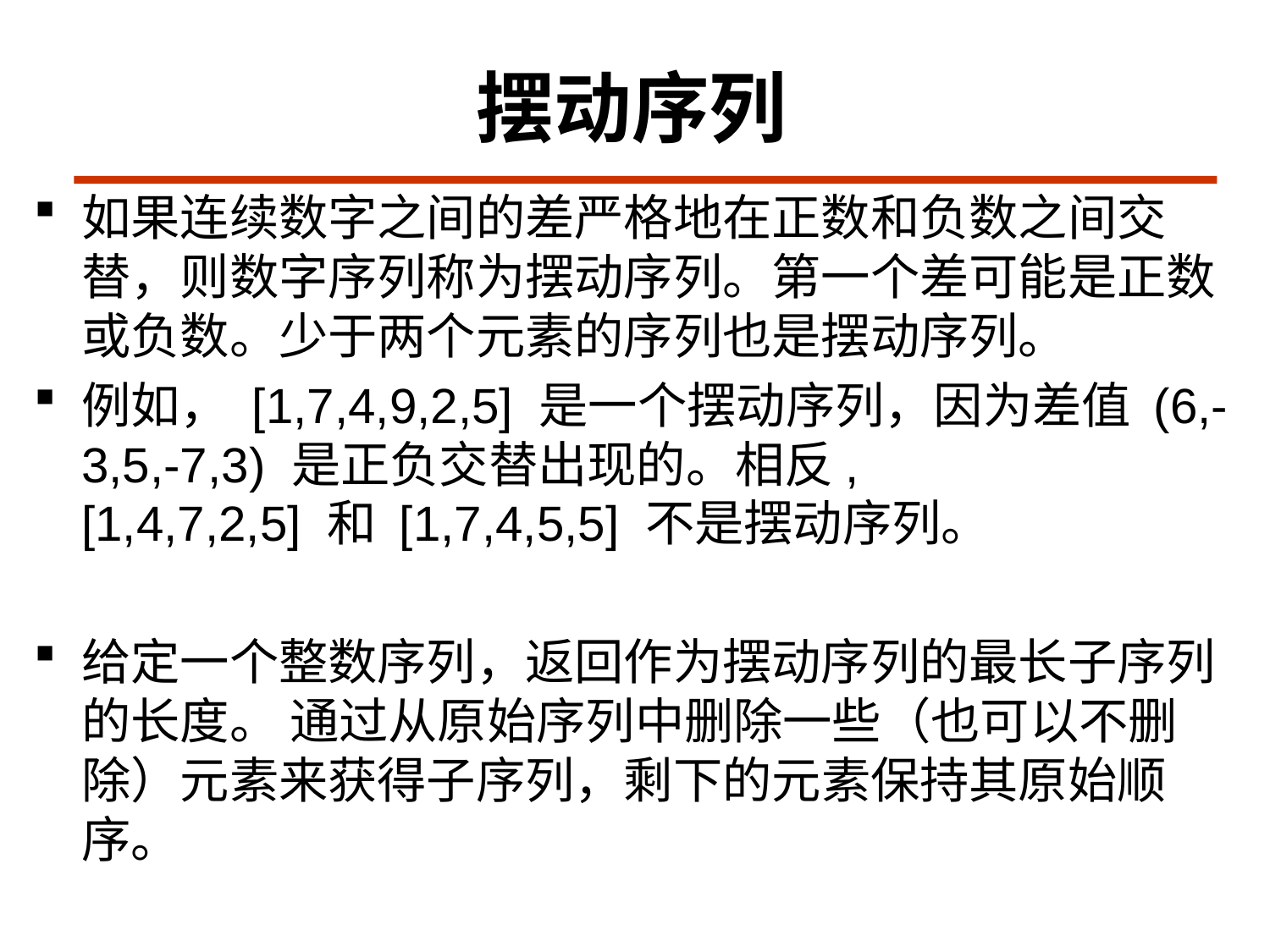

# 摆动序列
如果连续数字之间的差严格地在正数和负数之间交替，则数字序列称为摆动序列。第一个差可能是正数或负数。少于两个元素的序列也是摆动序列。
例如， [1,7,4,9,2,5] 是一个摆动序列，因为差值 (6,-3,5,-7,3) 是正负交替出现的。相反, [1,4,7,2,5] 和 [1,7,4,5,5] 不是摆动序列。

给定一个整数序列，返回作为摆动序列的最长子序列的长度。 通过从原始序列中删除一些（也可以不删除）元素来获得子序列，剩下的元素保持其原始顺序。